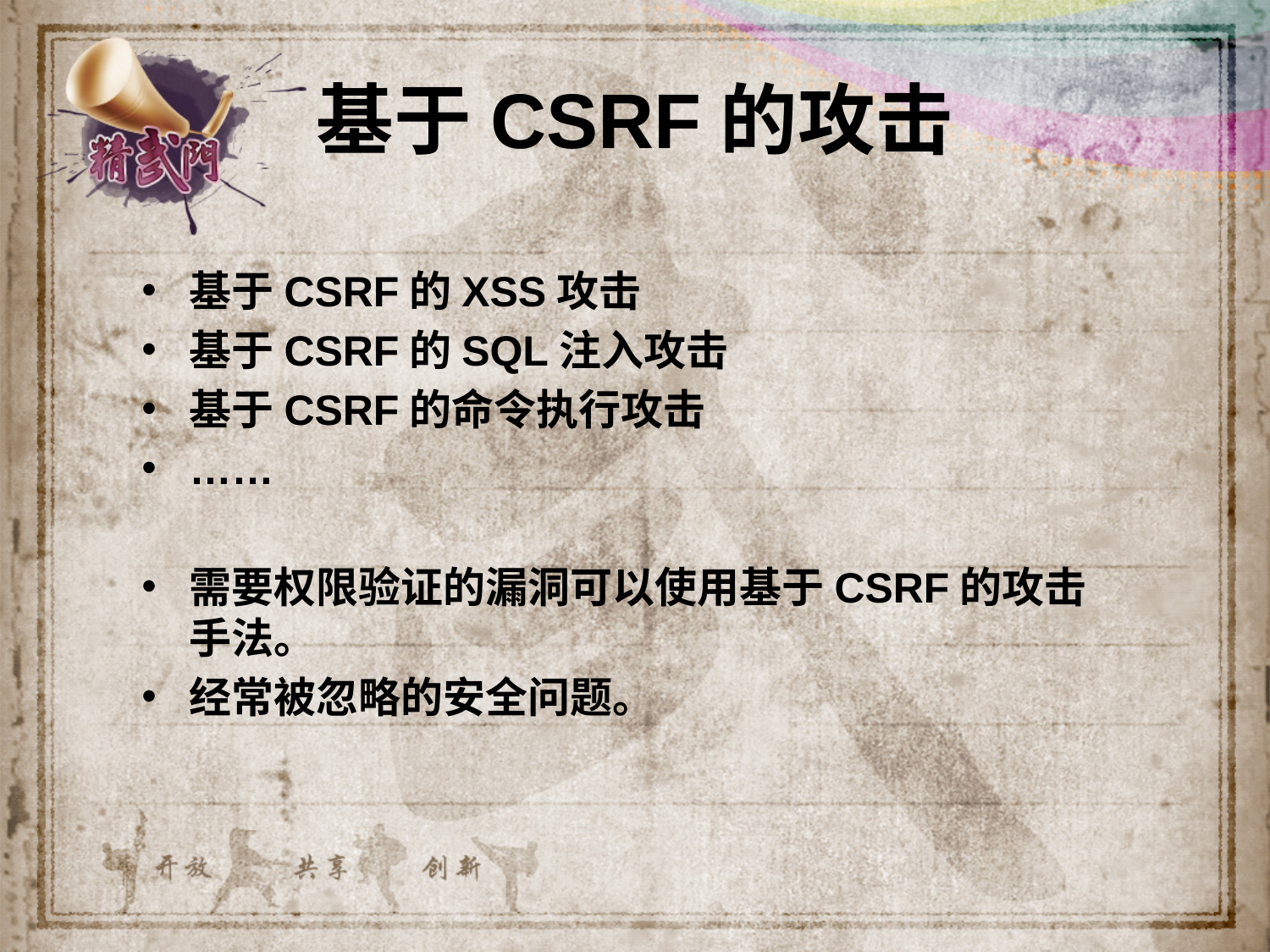

# 基于CSRF的攻击
基于CSRF的XSS攻击
基于CSRF的SQL注入攻击
基于CSRF的命令执行攻击
……

需要权限验证的漏洞可以使用基于CSRF的攻击手法。
经常被忽略的安全问题。